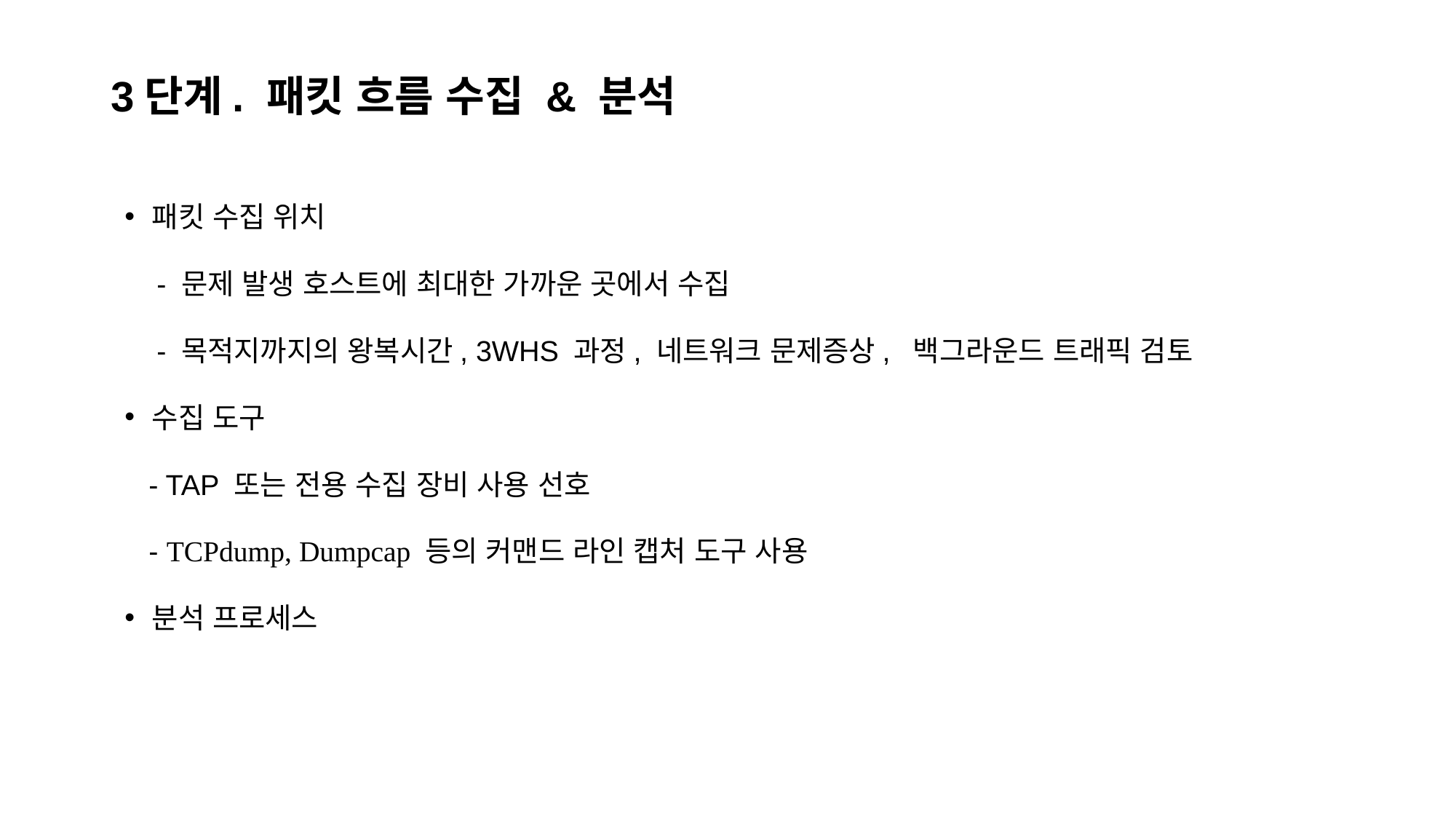

# 3단계. 패킷 흐름 수집 & 분석
패킷 수집 위치
    - 문제 발생 호스트에 최대한 가까운 곳에서 수집
    - 목적지까지의 왕복시간, 3WHS 과정, 네트워크 문제증상,  백그라운드 트래픽 검토
수집 도구
   - TAP 또는 전용 수집 장비 사용 선호
   - TCPdump, Dumpcap 등의 커맨드 라인 캡처 도구 사용
분석 프로세스